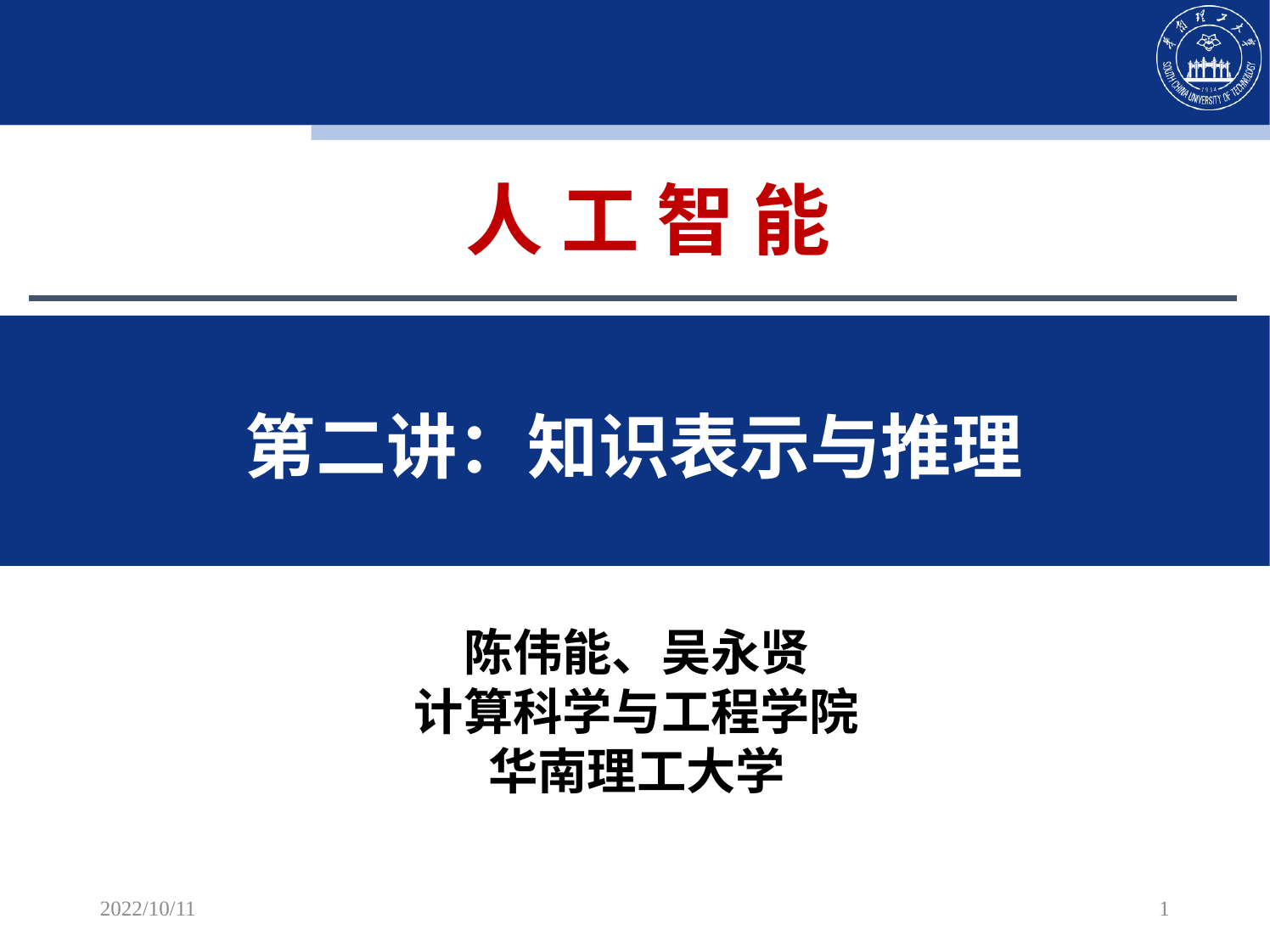

人 工 智 能
第二讲：知识表示与推理
陈伟能、吴永贤
计算科学与工程学院
华南理工大学
2022/10/11
1